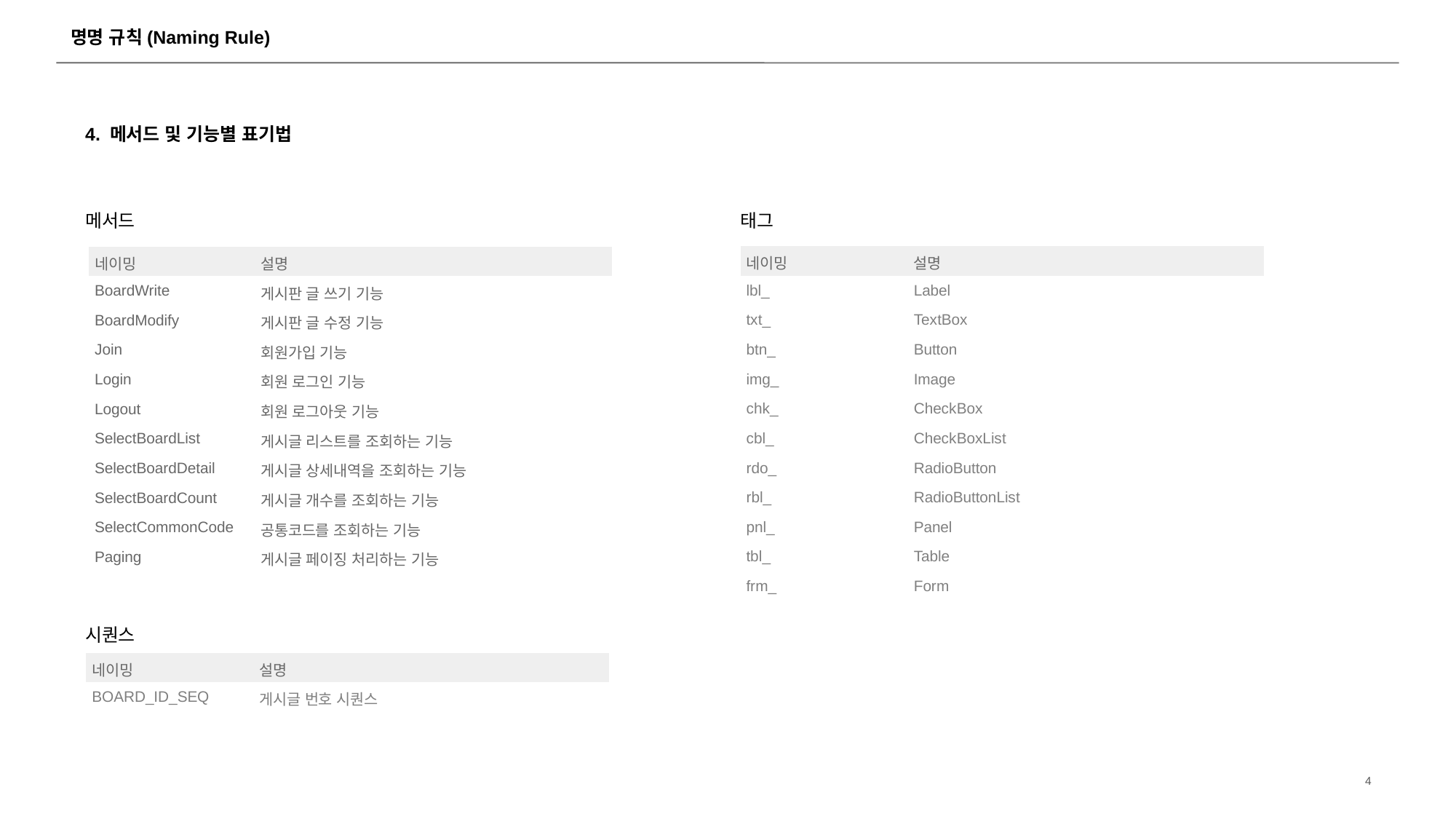

# 명명 규칙(Naming Rule)
4. 메서드 및 기능별 표기법

메서드						태그

시퀀스

| 네이밍 | 설명 |
| --- | --- |
| lbl\_ | Label |
| txt\_ | TextBox |
| btn\_ | Button |
| img\_ | Image |
| chk\_ | CheckBox |
| cbl\_ | CheckBoxList |
| rdo\_ | RadioButton |
| rbl\_ | RadioButtonList |
| pnl\_ | Panel |
| tbl\_ | Table |
| frm\_ | Form |
| 네이밍 | 설명 |
| --- | --- |
| BoardWrite | 게시판 글 쓰기 기능 |
| BoardModify | 게시판 글 수정 기능 |
| Join | 회원가입 기능 |
| Login | 회원 로그인 기능 |
| Logout | 회원 로그아웃 기능 |
| SelectBoardList | 게시글 리스트를 조회하는 기능 |
| SelectBoardDetail | 게시글 상세내역을 조회하는 기능 |
| SelectBoardCount | 게시글 개수를 조회하는 기능 |
| SelectCommonCode | 공통코드를 조회하는 기능 |
| Paging | 게시글 페이징 처리하는 기능 |
| 네이밍 | 설명 |
| --- | --- |
| BOARD\_ID\_SEQ | 게시글 번호 시퀀스 |
4